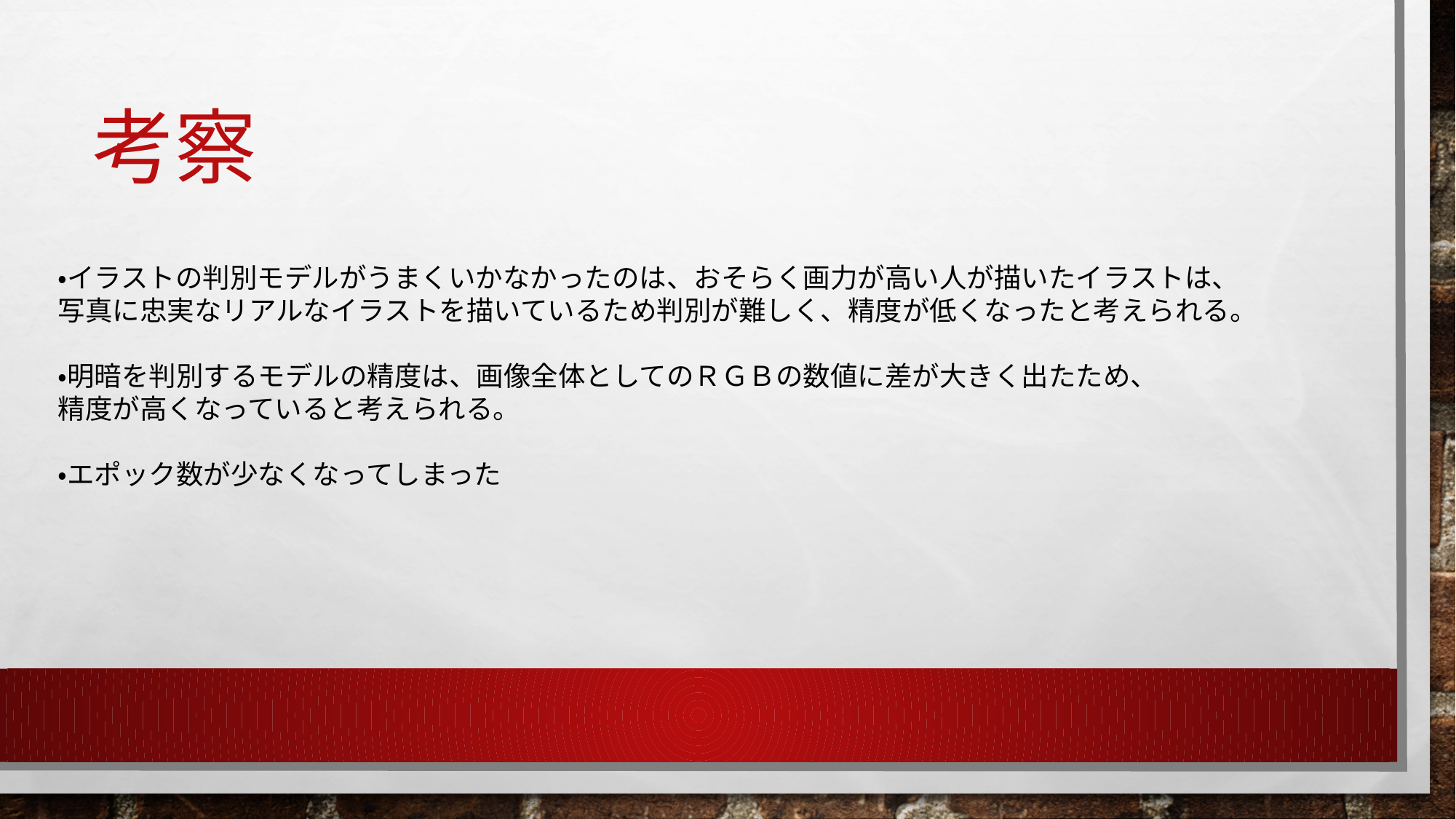

# 考察
・イラストの判別モデルがうまくいかなかったのは、おそらく画力が高い人が描いたイラストは、
写真に忠実なリアルなイラストを描いているため判別が難しく、精度が低くなったと考えられる。

・明暗を判別するモデルの精度は、画像全体としてのＲＧＢの数値に差が大きく出たため、
精度が高くなっていると考えられる。

・エポック数が少なくなってしまった